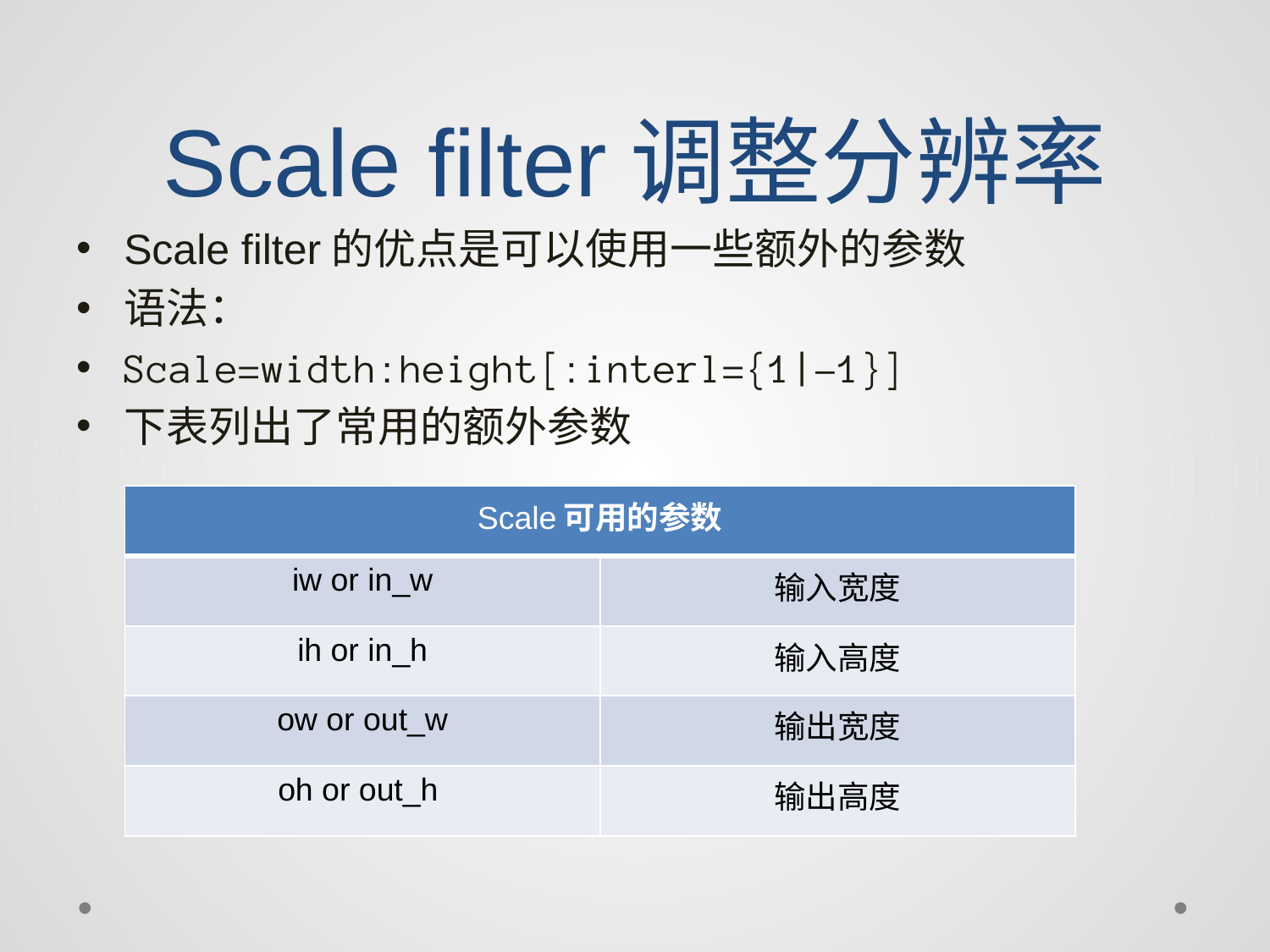

# Scale filter调整分辨率
Scale filter的优点是可以使用一些额外的参数
语法：
Scale=width:height[:interl={1|-1}]
下表列出了常用的额外参数
| Scale可用的参数 |  |
| --- | --- |
| iw or in\_w | 输入宽度 |
| ih or in\_h | 输入高度 |
| ow or out\_w | 输出宽度 |
| oh or out\_h | 输出高度 |